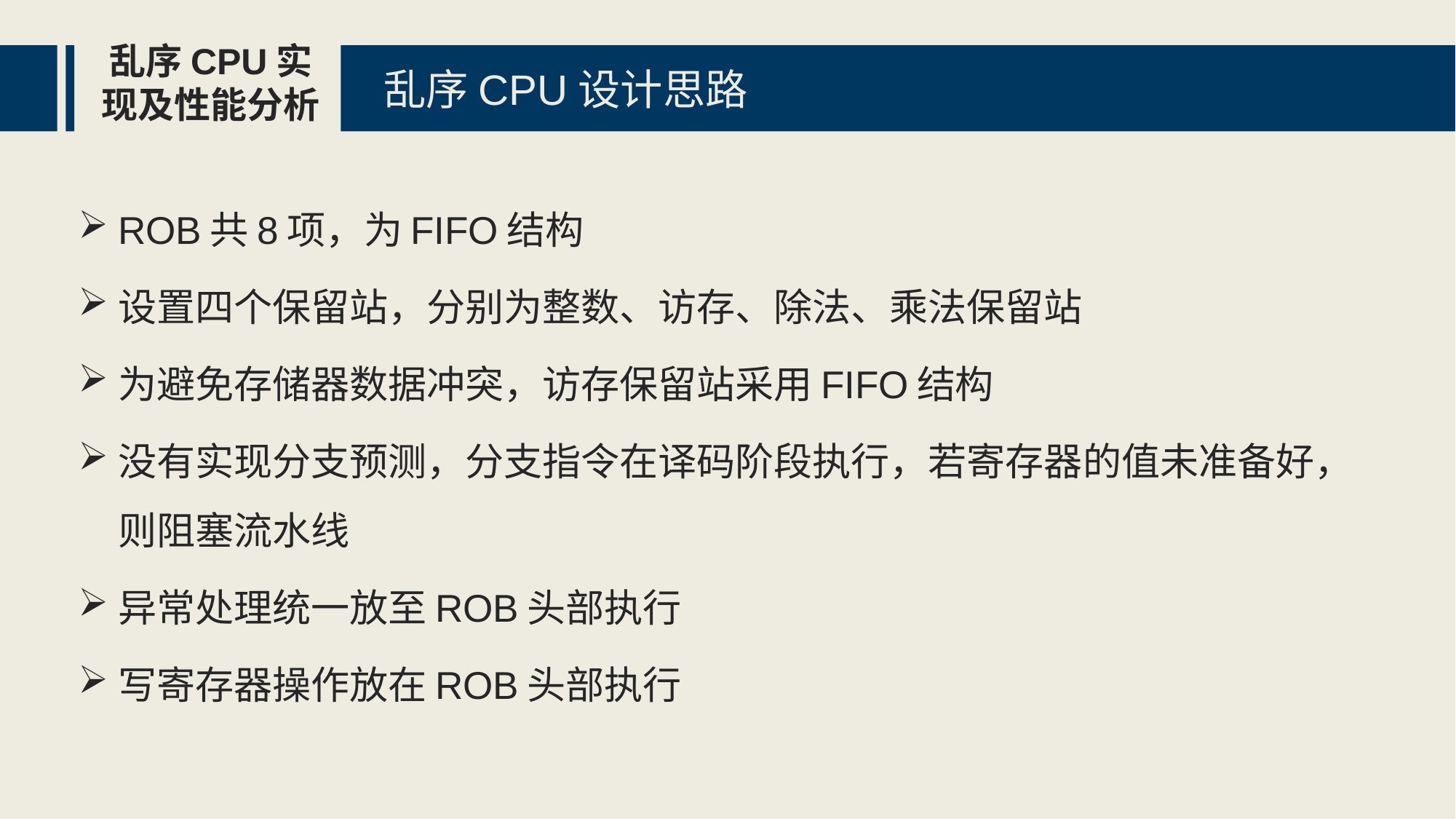

乱序CPU实现及性能分析

乱序CPU设计思路
ROB共8项，为FIFO结构
设置四个保留站，分别为整数、访存、除法、乘法保留站
为避免存储器数据冲突，访存保留站采用FIFO结构
没有实现分支预测，分支指令在译码阶段执行，若寄存器的值未准备好，则阻塞流水线
异常处理统一放至ROB头部执行
写寄存器操作放在ROB头部执行